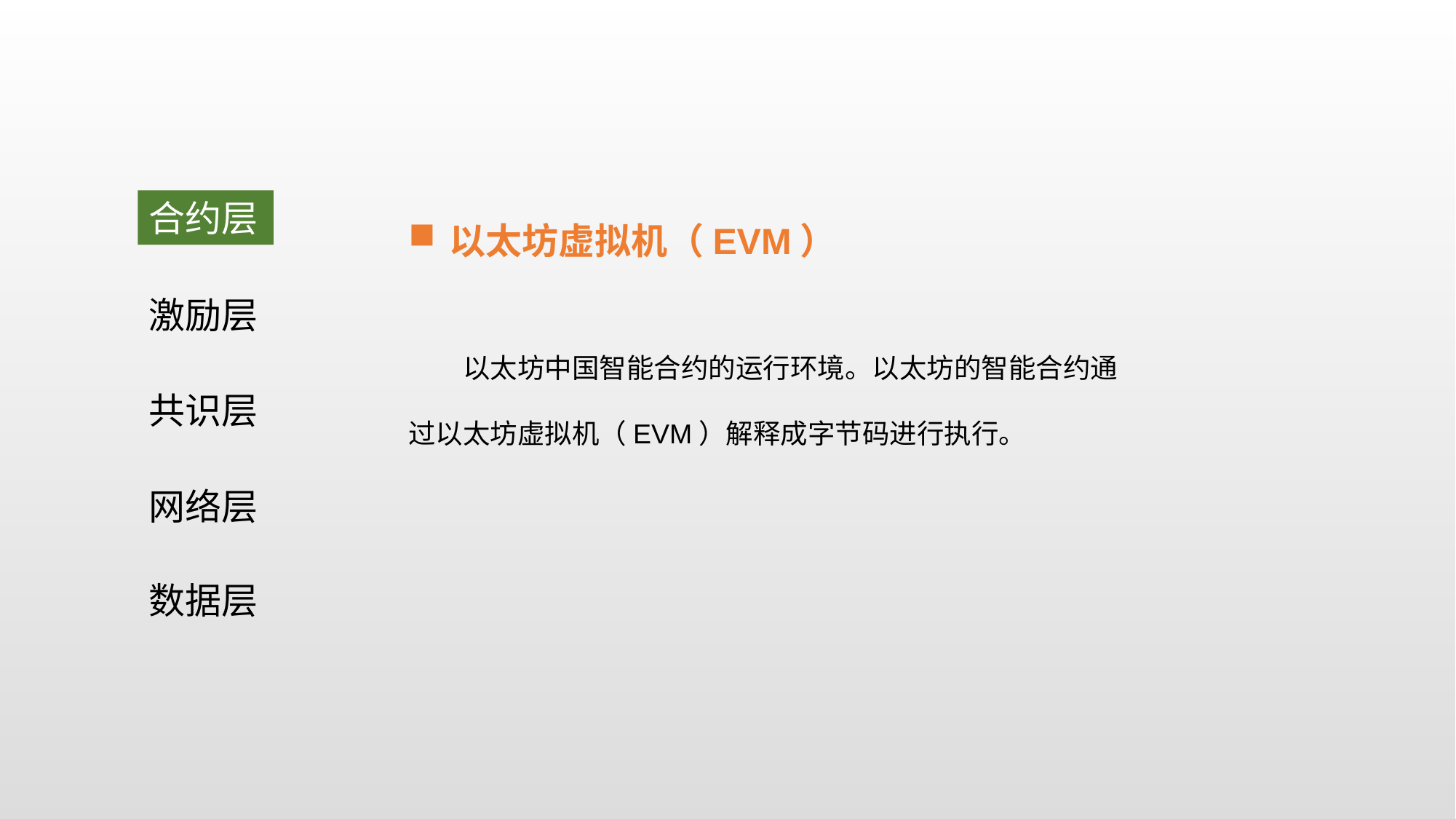

合约层
以太坊虚拟机（EVM）
激励层
以太坊中国智能合约的运行环境。以太坊的智能合约通过以太坊虚拟机（EVM）解释成字节码进行执行。
共识层
网络层
数据层